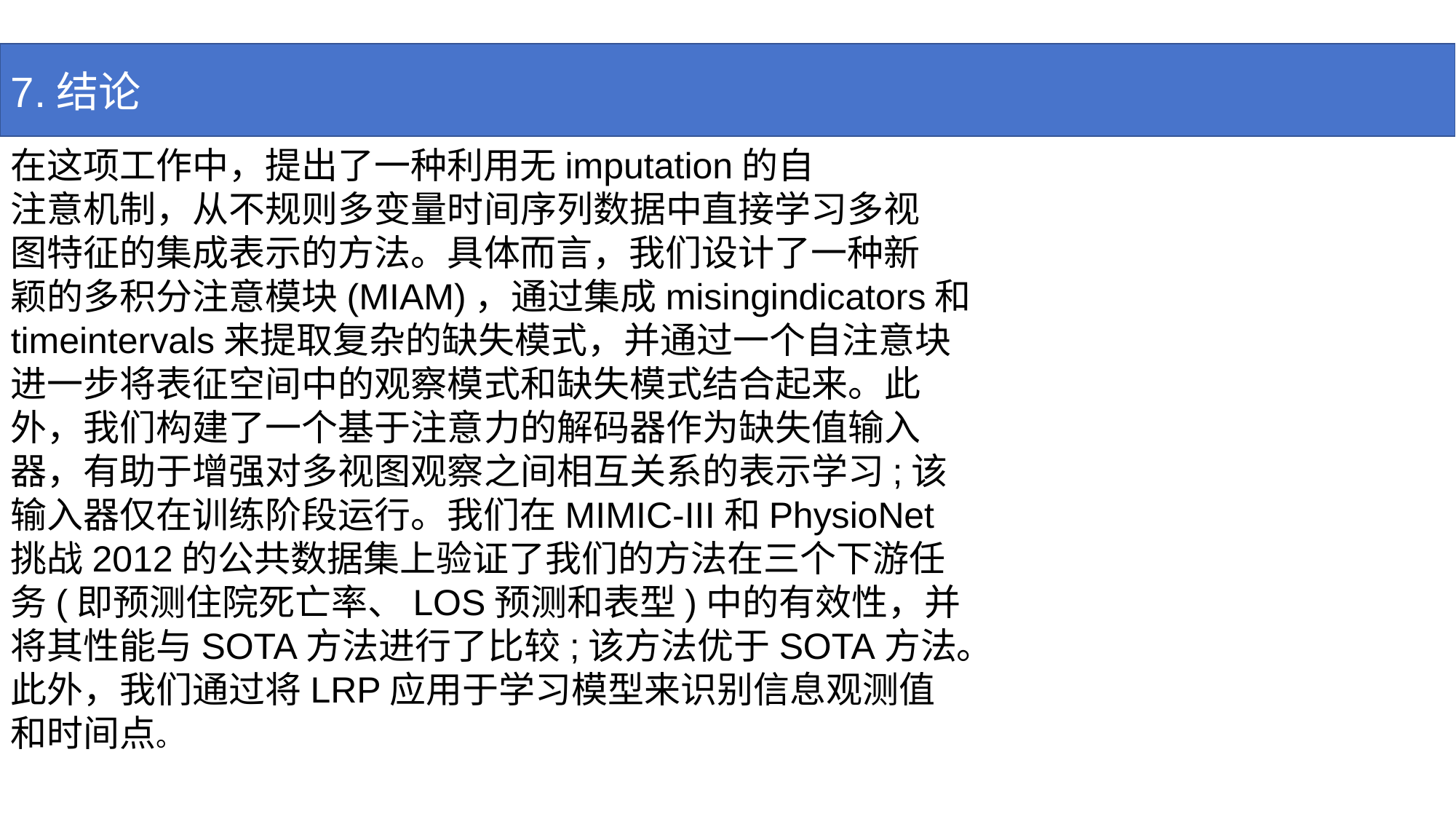

7.结论
在这项工作中，提出了一种利用无imputation的自
注意机制，从不规则多变量时间序列数据中直接学习多视
图特征的集成表示的方法。具体而言，我们设计了一种新
颖的多积分注意模块(MIAM)，通过集成misingindicators和
timeintervals来提取复杂的缺失模式，并通过一个自注意块
进一步将表征空间中的观察模式和缺失模式结合起来。此
外，我们构建了一个基于注意力的解码器作为缺失值输入
器，有助于增强对多视图观察之间相互关系的表示学习;该
输入器仅在训练阶段运行。我们在MIMIC-III和PhysioNet
挑战2012的公共数据集上验证了我们的方法在三个下游任
务(即预测住院死亡率、LOS预测和表型)中的有效性，并
将其性能与SOTA方法进行了比较;该方法优于SOTA方法。
此外，我们通过将LRP应用于学习模型来识别信息观测值
和时间点。